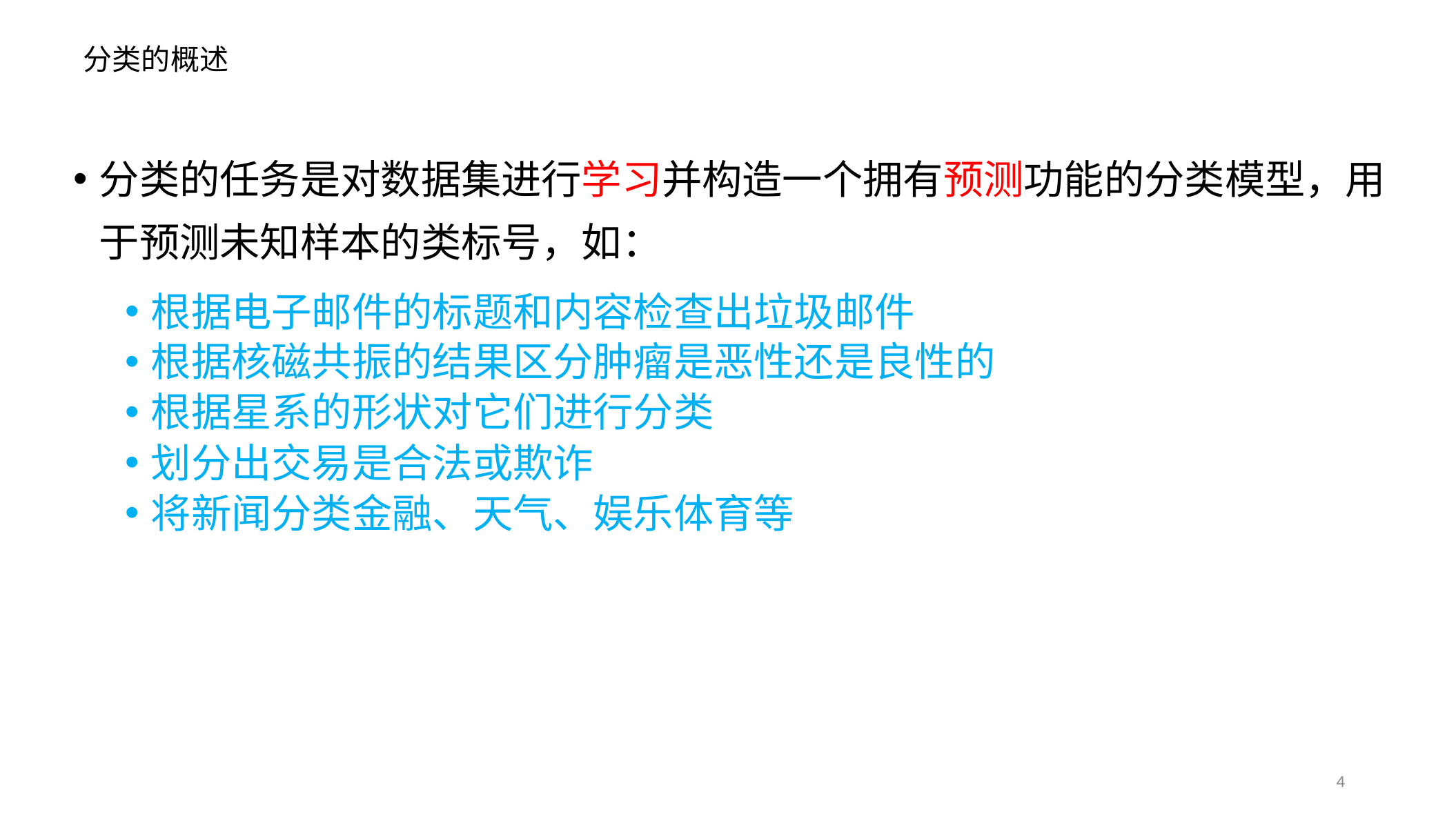

# 分类的概述
分类的任务是对数据集进行学习并构造一个拥有预测功能的分类模型，用于预测未知样本的类标号，如：
根据电子邮件的标题和内容检查出垃圾邮件
根据核磁共振的结果区分肿瘤是恶性还是良性的
根据星系的形状对它们进行分类
划分出交易是合法或欺诈
将新闻分类金融、天气、娱乐体育等

4